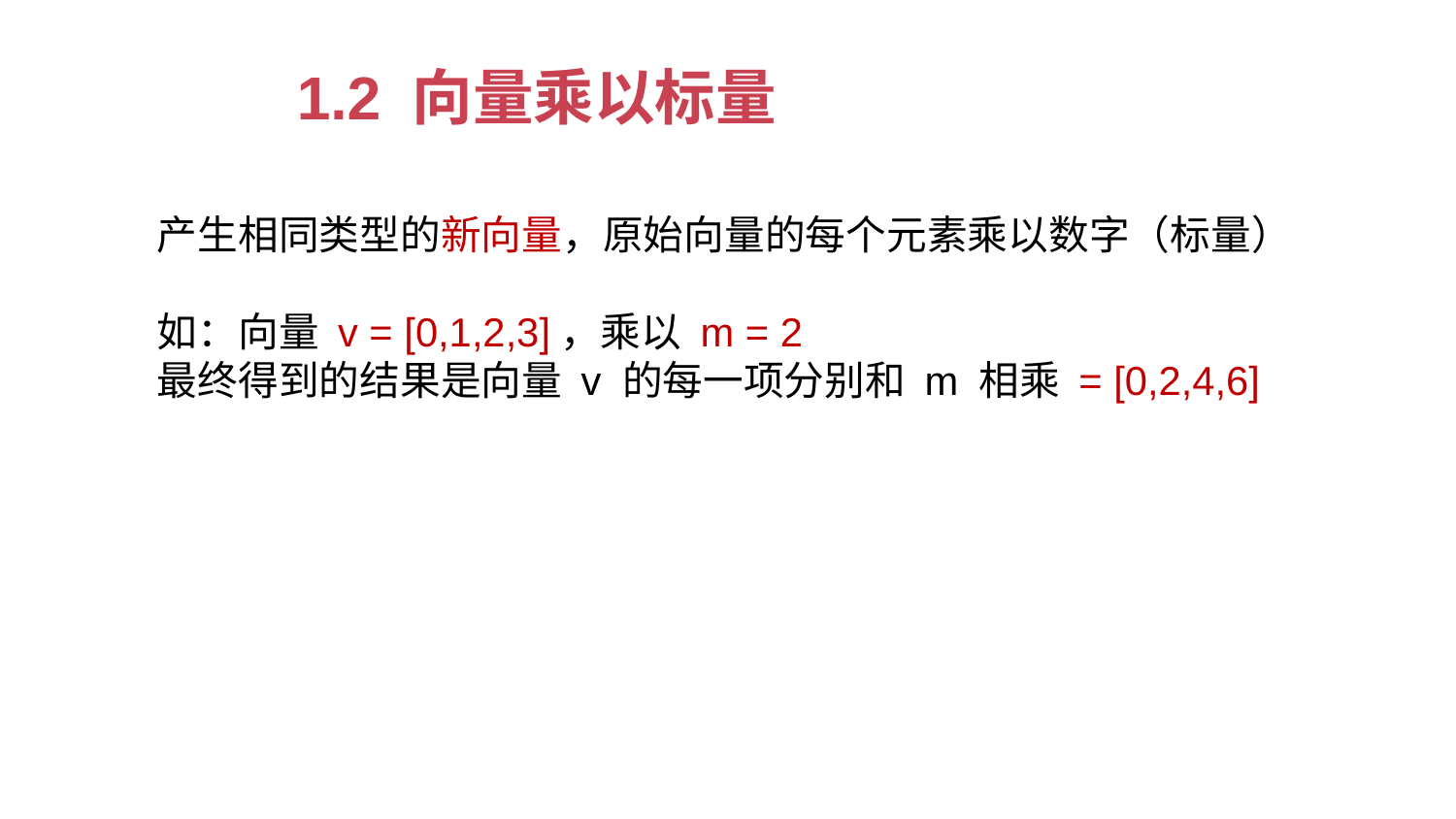

1.2 向量乘以标量
产生相同类型的新向量，原始向量的每个元素乘以数字（标量）

如：向量 v = [0,1,2,3]，乘以 m = 2
最终得到的结果是向量 v 的每一项分别和 m 相乘 = [0,2,4,6]